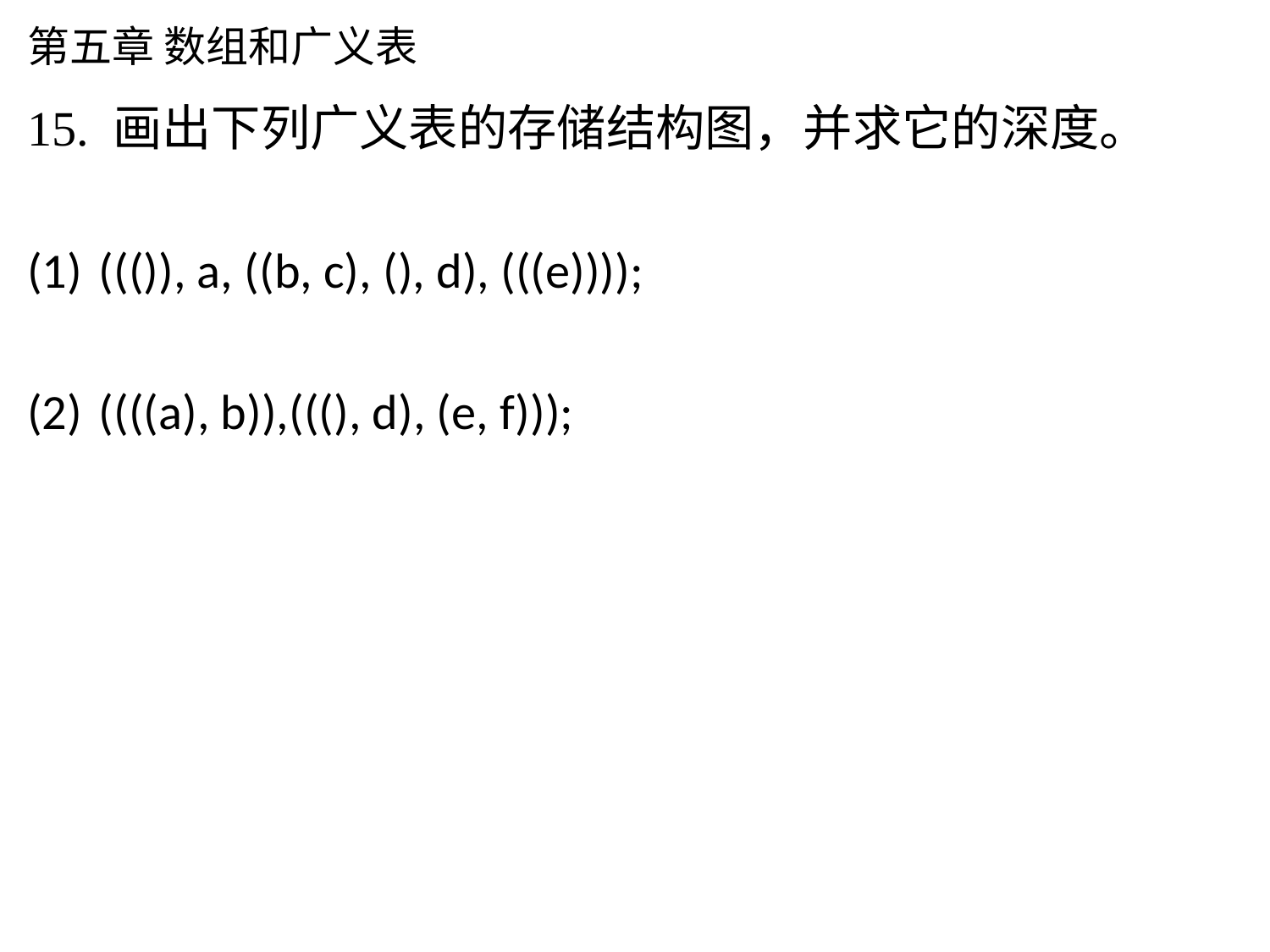

# 第五章 数组和广义表
15. 画出下列广义表的存储结构图，并求它的深度。

((()), a, ((b, c), (), d), (((e))));

((((a), b)),(((), d), (e, f)));